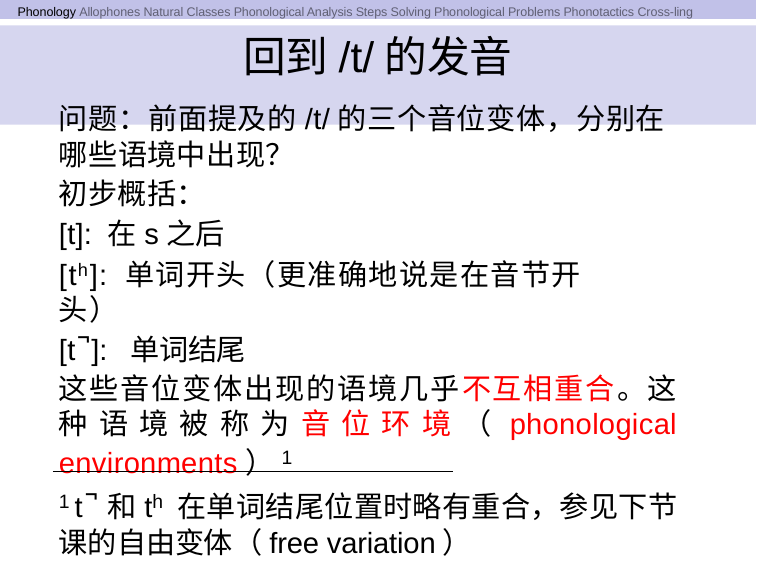

Phonology Allophones Natural Classes Phonological Analysis Steps Solving Phonological Problems Phonotactics Cross-ling
# 回到/t/的发音
问题：前面提及的/t/的三个音位变体，分别在哪些语境中出现？
初步概括：
[t]: 在s之后
[th]: 单词开头（更准确地说是在音节开头）
[t ̚ ]:  单词结尾
这些音位变体出现的语境几乎不互相重合。这种语境被称为音位环境（phonological environments）1
1 t ̚ 和th 在单词结尾位置时略有重合，参见下节课的自由变体（free variation）